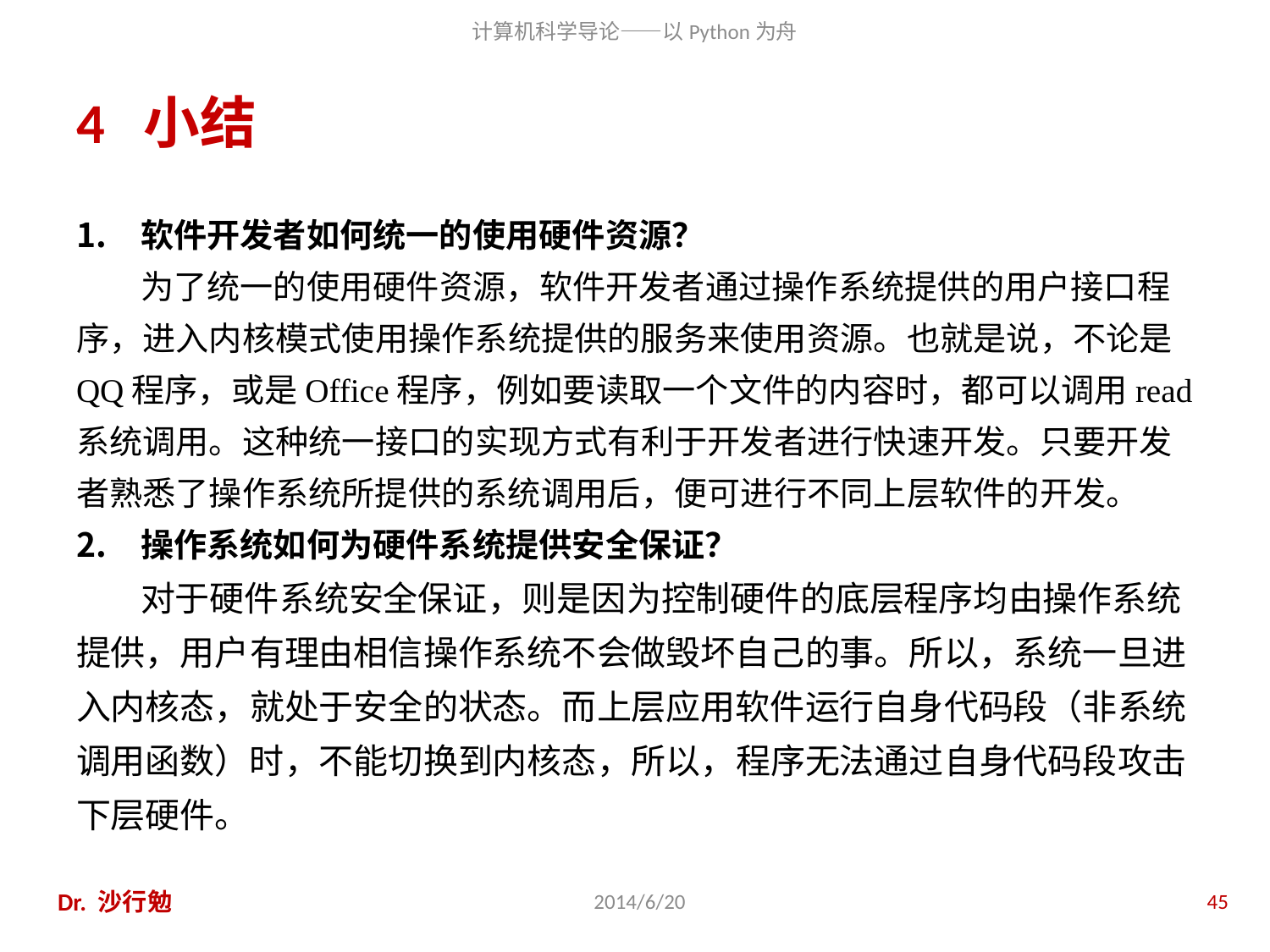

# 4  小结
软件开发者如何统一的使用硬件资源？
为了统一的使用硬件资源，软件开发者通过操作系统提供的用户接口程序，进入内核模式使用操作系统提供的服务来使用资源。也就是说，不论是QQ程序，或是Office程序，例如要读取一个文件的内容时，都可以调用read系统调用。这种统一接口的实现方式有利于开发者进行快速开发。只要开发者熟悉了操作系统所提供的系统调用后，便可进行不同上层软件的开发。
操作系统如何为硬件系统提供安全保证？
对于硬件系统安全保证，则是因为控制硬件的底层程序均由操作系统提供，用户有理由相信操作系统不会做毁坏自己的事。所以，系统一旦进入内核态，就处于安全的状态。而上层应用软件运行自身代码段（非系统调用函数）时，不能切换到内核态，所以，程序无法通过自身代码段攻击下层硬件。

Dr. 沙行勉
2014/6/20
45